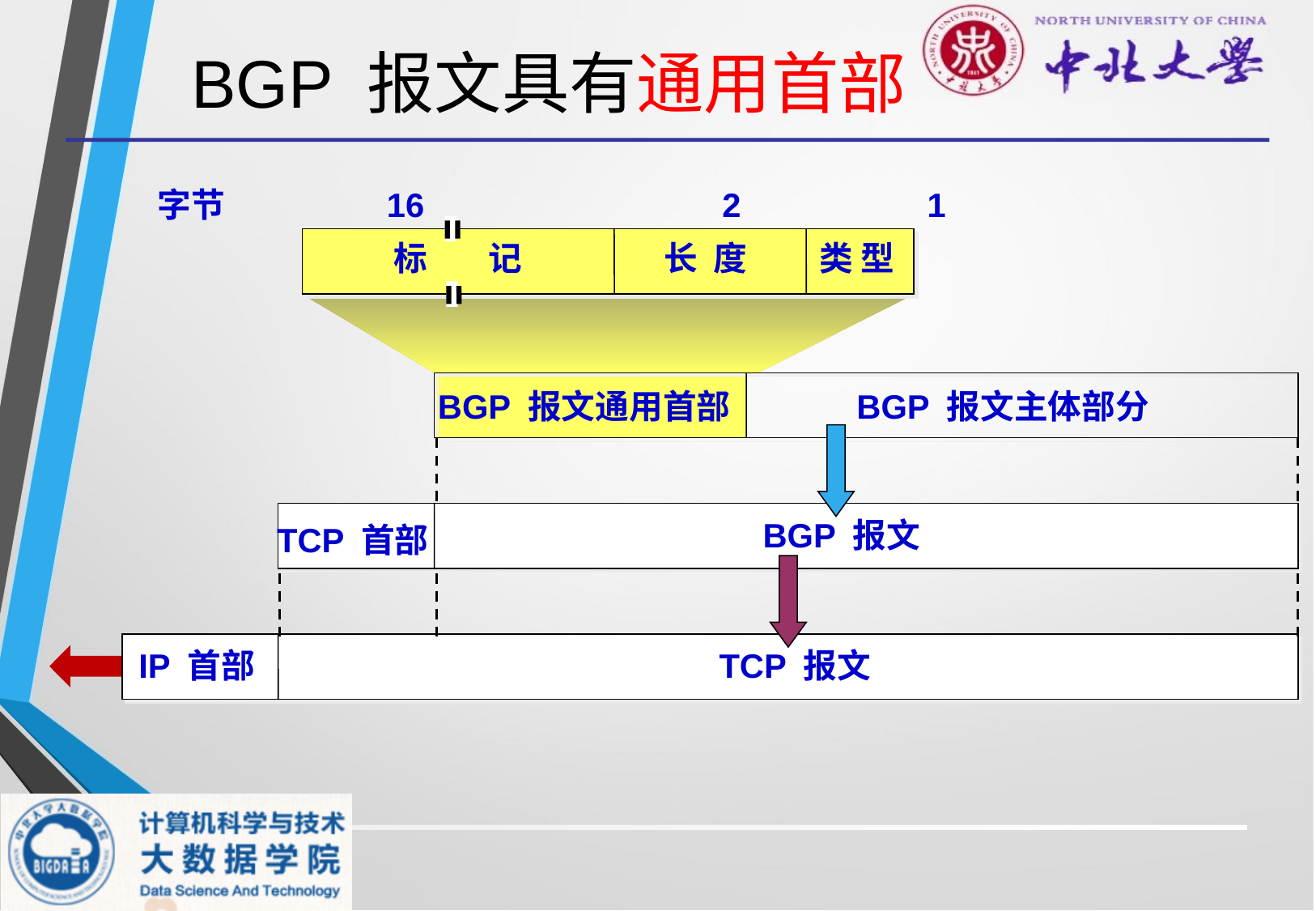

# BGP 报文具有通用首部
字节                    16                                2                    1

标        记
长  度
类 型

BGP 报文通用首部
BGP 报文主体部分

BGP 报文
TCP 首部

IP 首部
TCP 报文
14